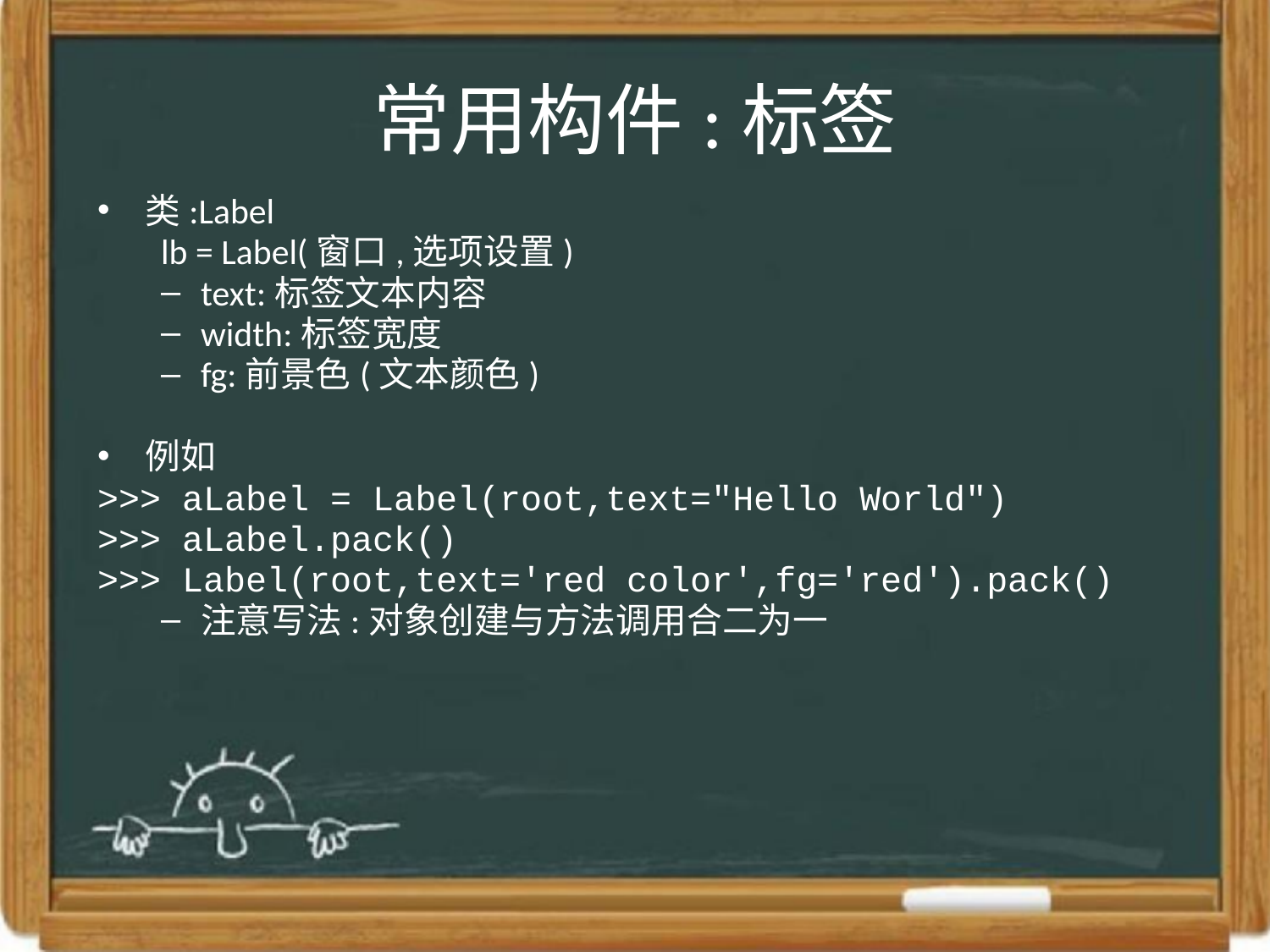

# 常用构件:标签
类:Label
lb = Label(窗口,选项设置)
text:标签文本内容
width:标签宽度
fg:前景色(文本颜色)

例如
>>> aLabel = Label(root,text="Hello World")
>>> aLabel.pack()
>>> Label(root,text='red color',fg='red').pack()
注意写法:对象创建与方法调用合二为一